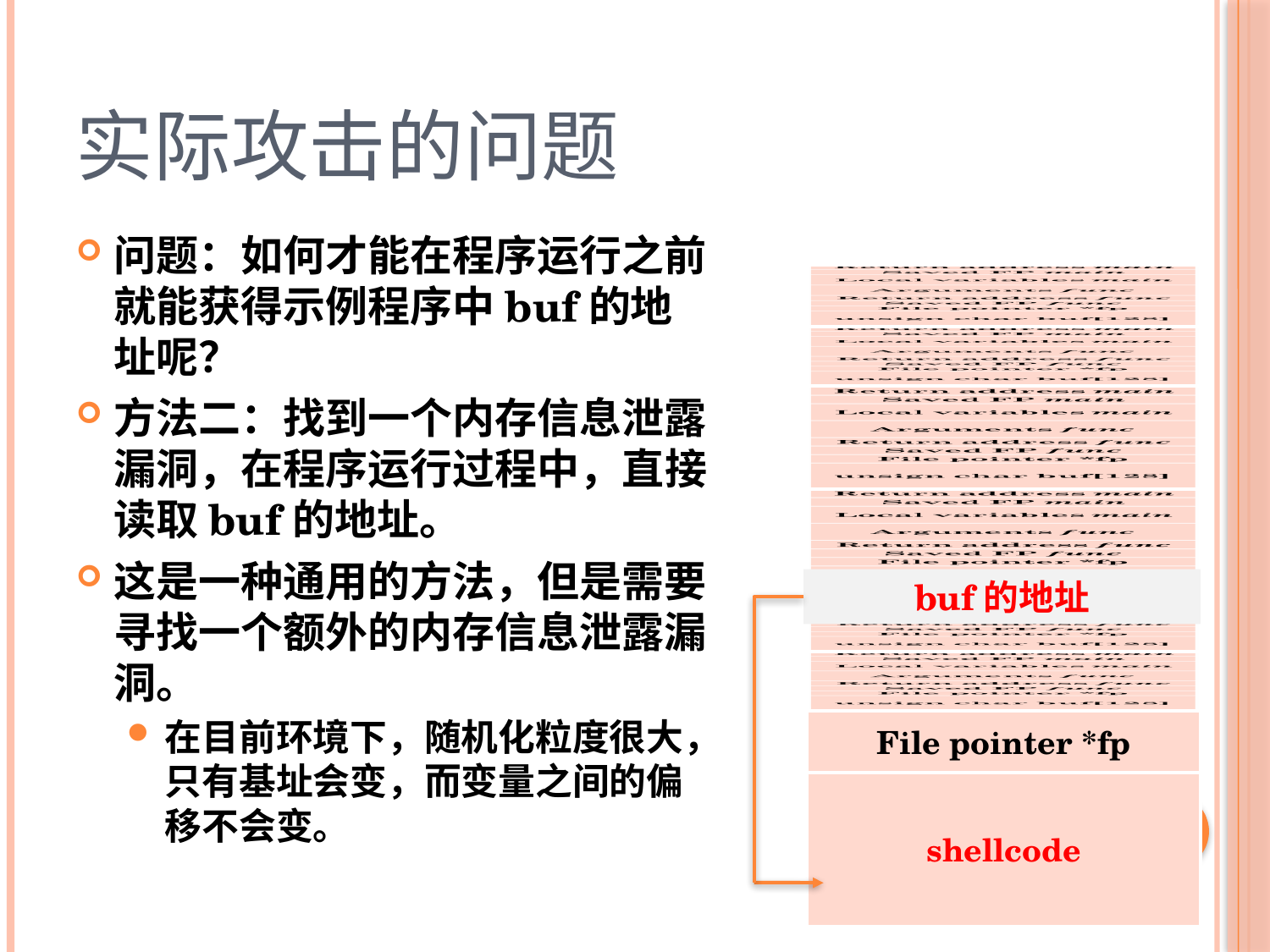

# 实际攻击的问题
问题：如何才能在程序运行之前就能获得示例程序中buf的地址呢？
方法二：找到一个内存信息泄露漏洞，在程序运行过程中，直接读取buf的地址。
这是一种通用的方法，但是需要寻找一个额外的内存信息泄露漏洞。
在目前环境下，随机化粒度很大，只有基址会变，而变量之间的偏移不会变。
|  |
| --- |
|  |
|  |
|  |
|  |
|  |
| File pointer \*fp |
| shellcode |
buf的地址